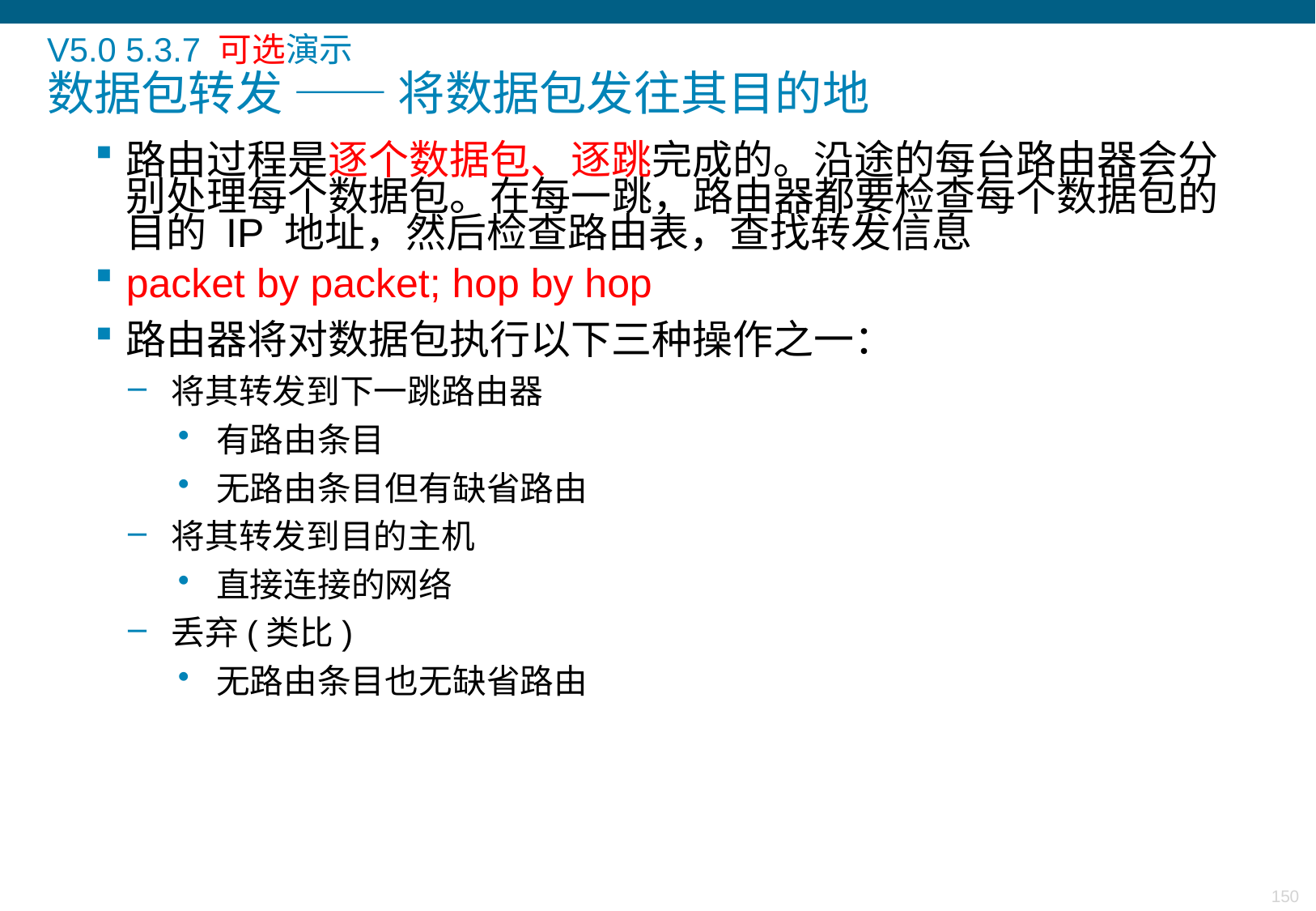

# V5.0 5.3.7 可选演示 数据包转发 —— 将数据包发往其目的地
路由过程是逐个数据包、逐跳完成的。沿途的每台路由器会分别处理每个数据包。在每一跳，路由器都要检查每个数据包的目的 IP 地址，然后检查路由表，查找转发信息
packet by packet; hop by hop
路由器将对数据包执行以下三种操作之一：
将其转发到下一跳路由器
有路由条目
无路由条目但有缺省路由
将其转发到目的主机
直接连接的网络
丢弃(类比)
无路由条目也无缺省路由